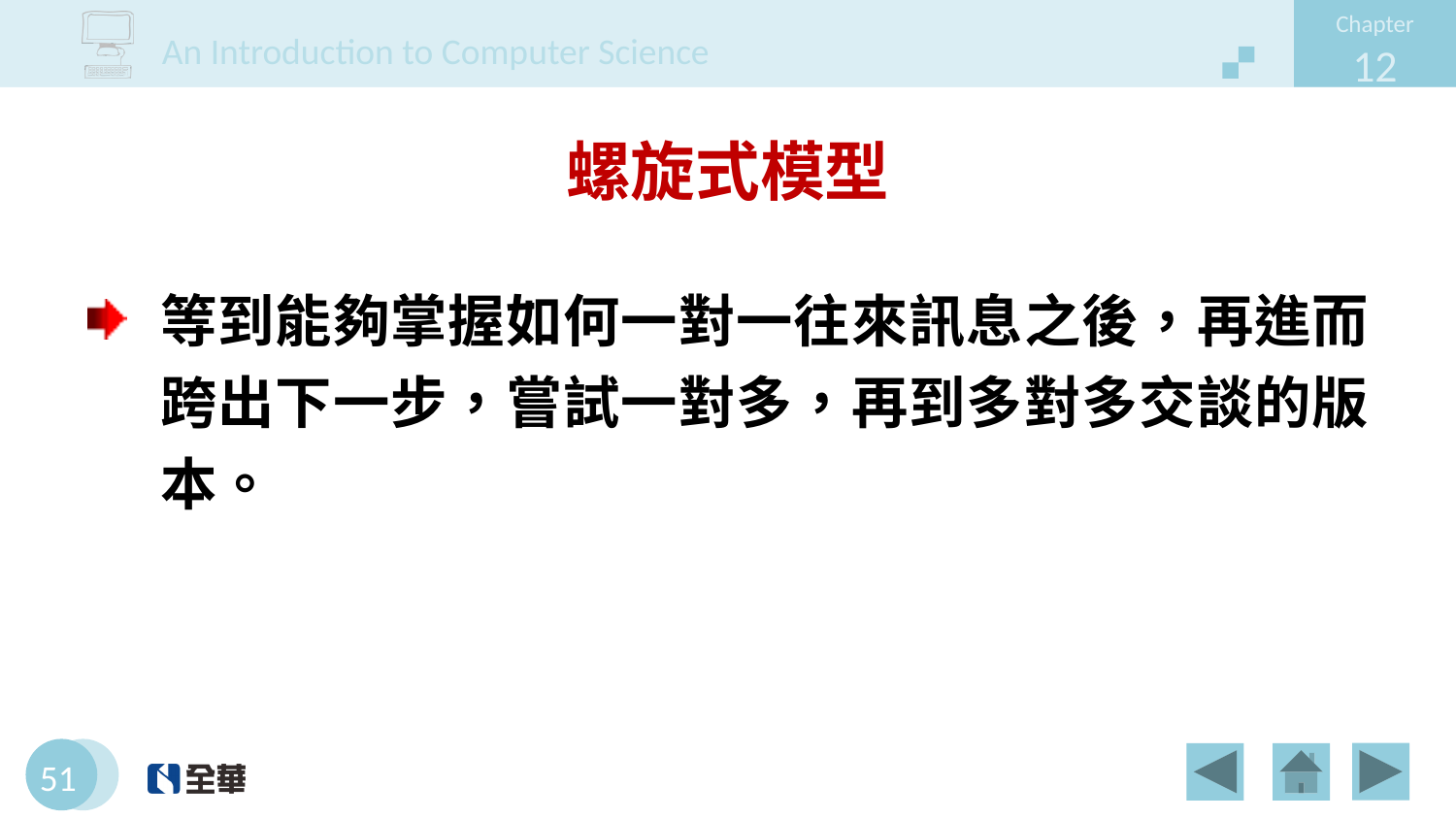

# 螺旋式模型
等到能夠掌握如何一對一往來訊息之後，再進而跨出下一步，嘗試一對多，再到多對多交談的版本。